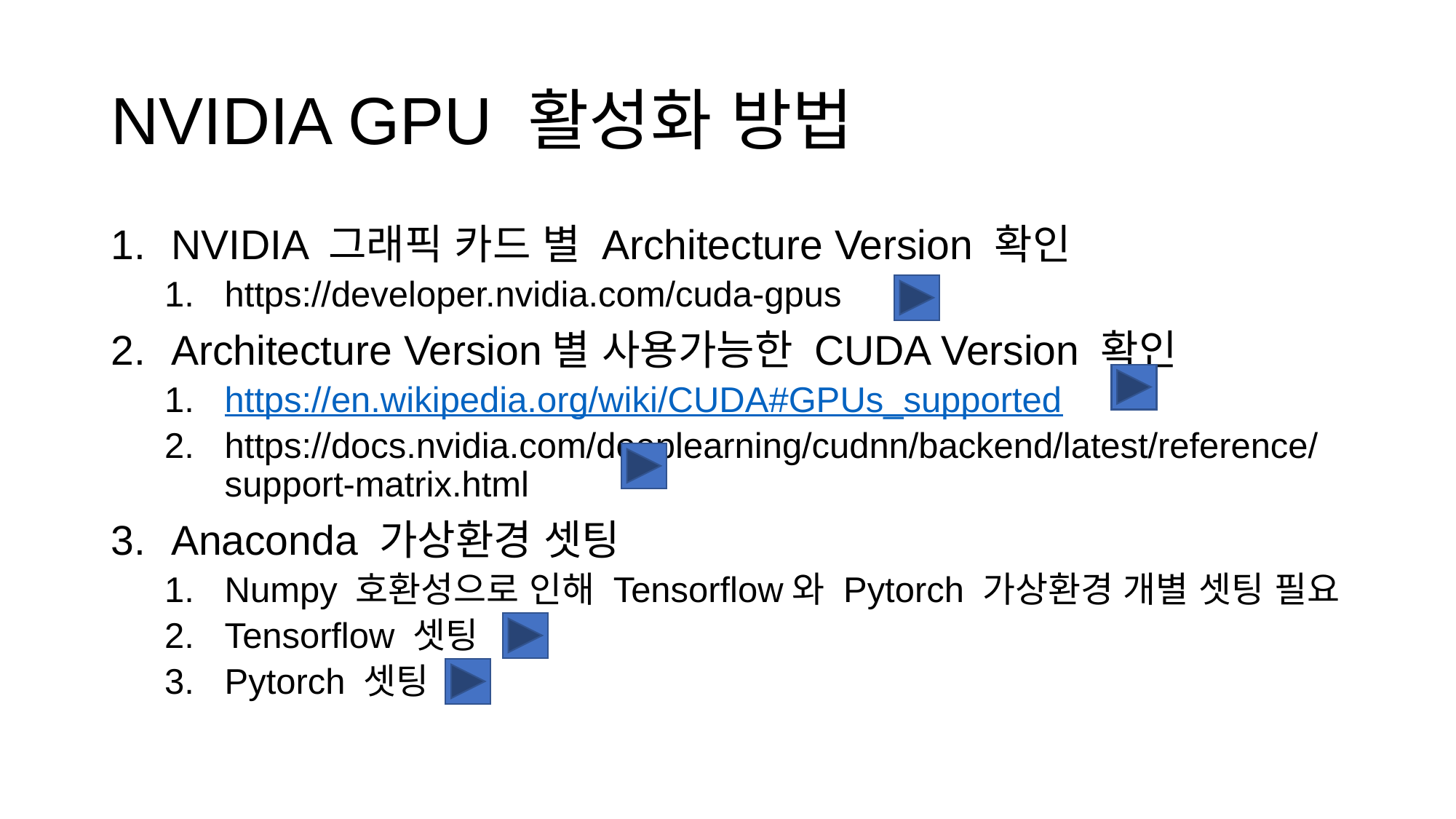

# NVIDIA GPU 활성화 방법
NVIDIA 그래픽 카드 별 Architecture Version 확인
https://developer.nvidia.com/cuda-gpus
Architecture Version별 사용가능한 CUDA Version 확인
https://en.wikipedia.org/wiki/CUDA#GPUs_supported
https://docs.nvidia.com/deeplearning/cudnn/backend/latest/reference/support-matrix.html
Anaconda 가상환경 셋팅
Numpy 호환성으로 인해 Tensorflow와 Pytorch 가상환경 개별 셋팅 필요
Tensorflow 셋팅
Pytorch 셋팅